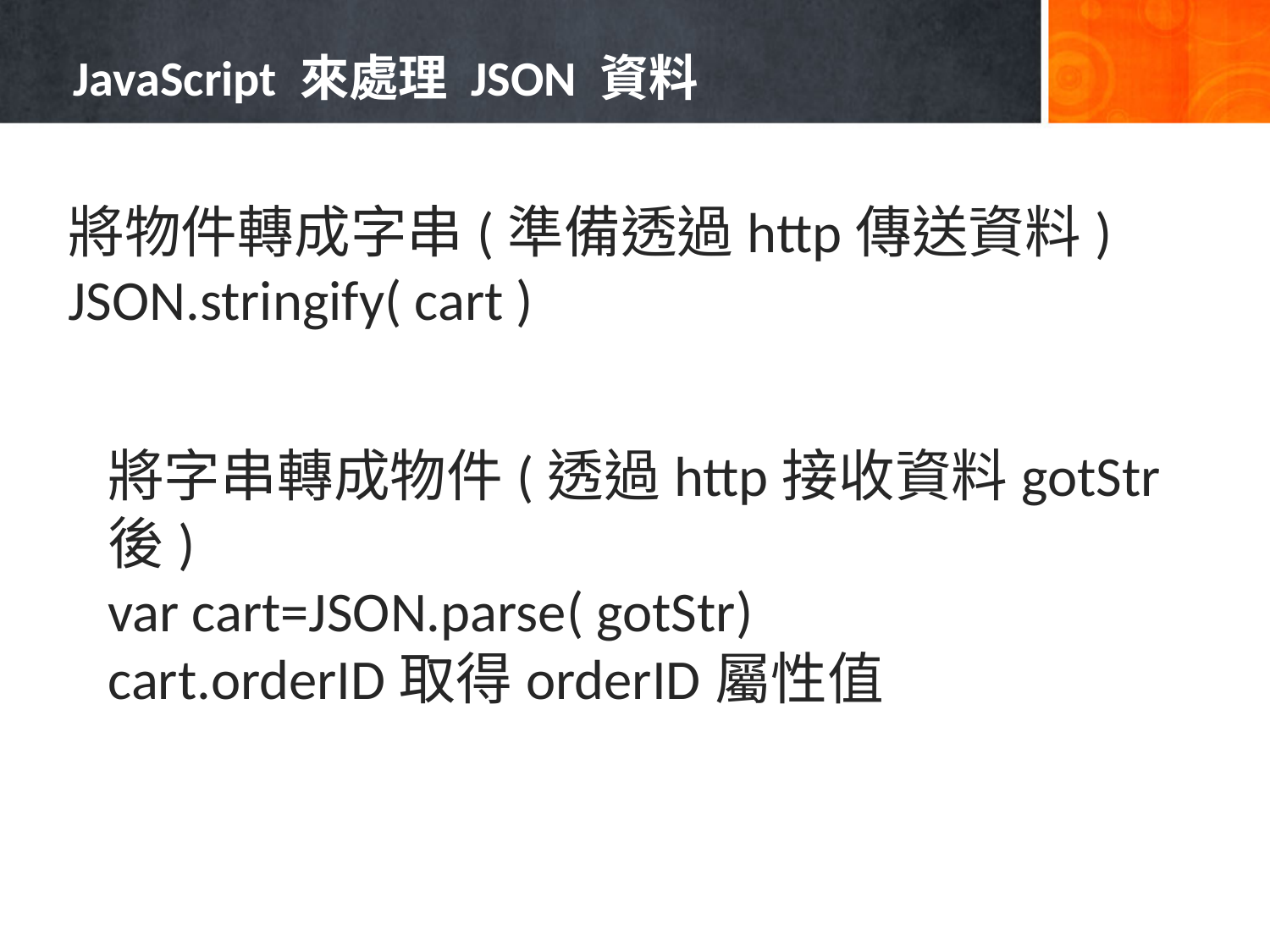

# JavaScript 來處理 JSON 資料
將物件轉成字串(準備透過http傳送資料)
JSON.stringify( cart )
將字串轉成物件(透過http接收資料gotStr後)
var cart=JSON.parse( gotStr)
cart.orderID取得orderID屬性值